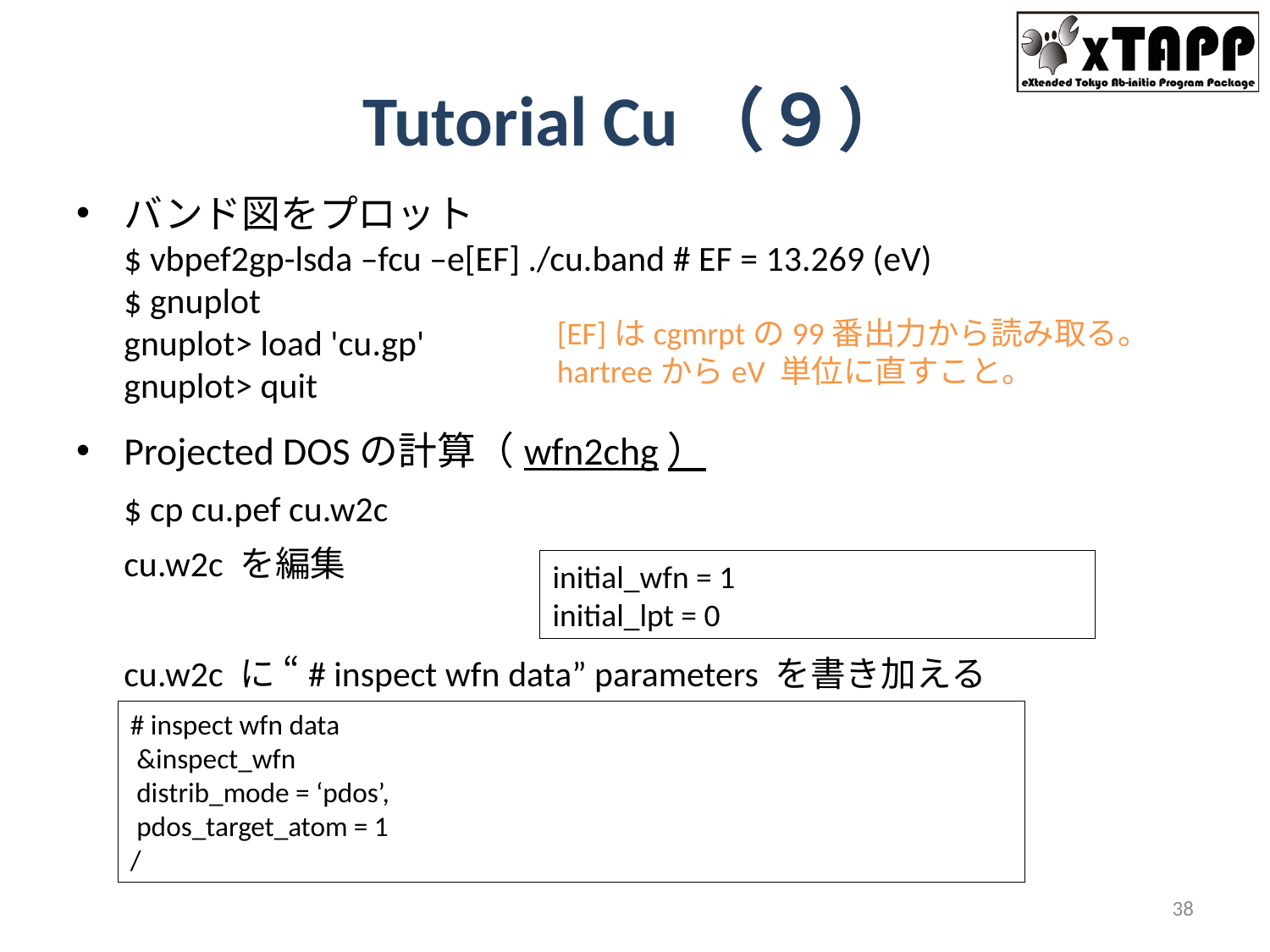

# Tutorial Cu（９）
バンド図をプロット
$ vbpef2gp-lsda –fcu –e[EF] ./cu.band # EF = 13.269 (eV)
$ gnuplot
gnuplot> load 'cu.gp'
gnuplot> quit
Projected DOSの計算（wfn2chg）
$ cp cu.pef cu.w2c
cu.w2c を編集
cu.w2c に “# inspect wfn data” parameters を書き加える
[EF]はcgmrptの99番出力から読み取る。
hartreeからeV 単位に直すこと。
initial_wfn = 1
initial_lpt = 0
# inspect wfn data &inspect_wfn distrib_mode = ‘pdos’, pdos_target_atom = 1 /
38